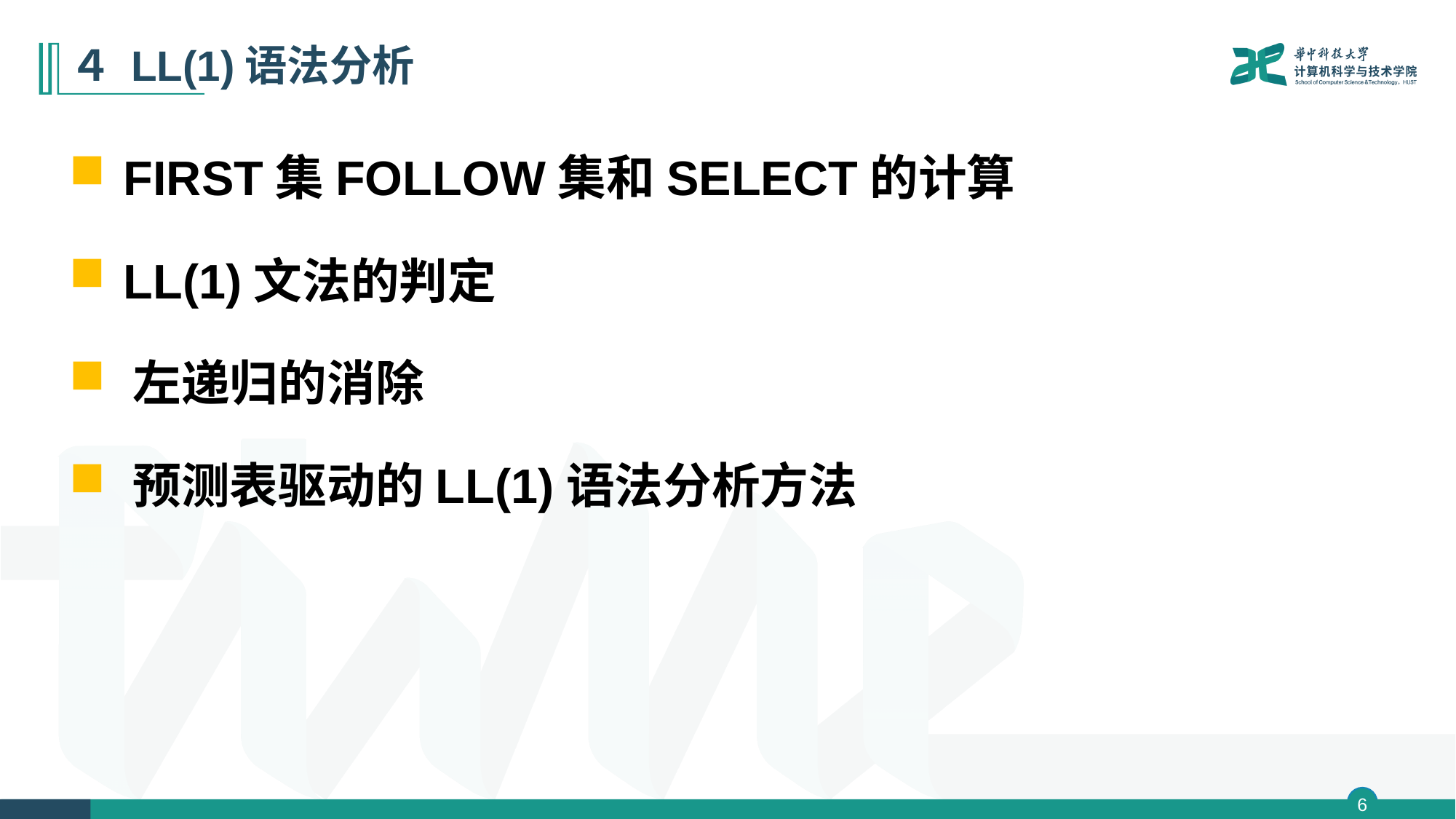

# ４ LL(1)语法分析
 FIRST集FOLLOW集和SELECT的计算
 LL(1)文法的判定
 左递归的消除
 预测表驱动的LL(1)语法分析方法